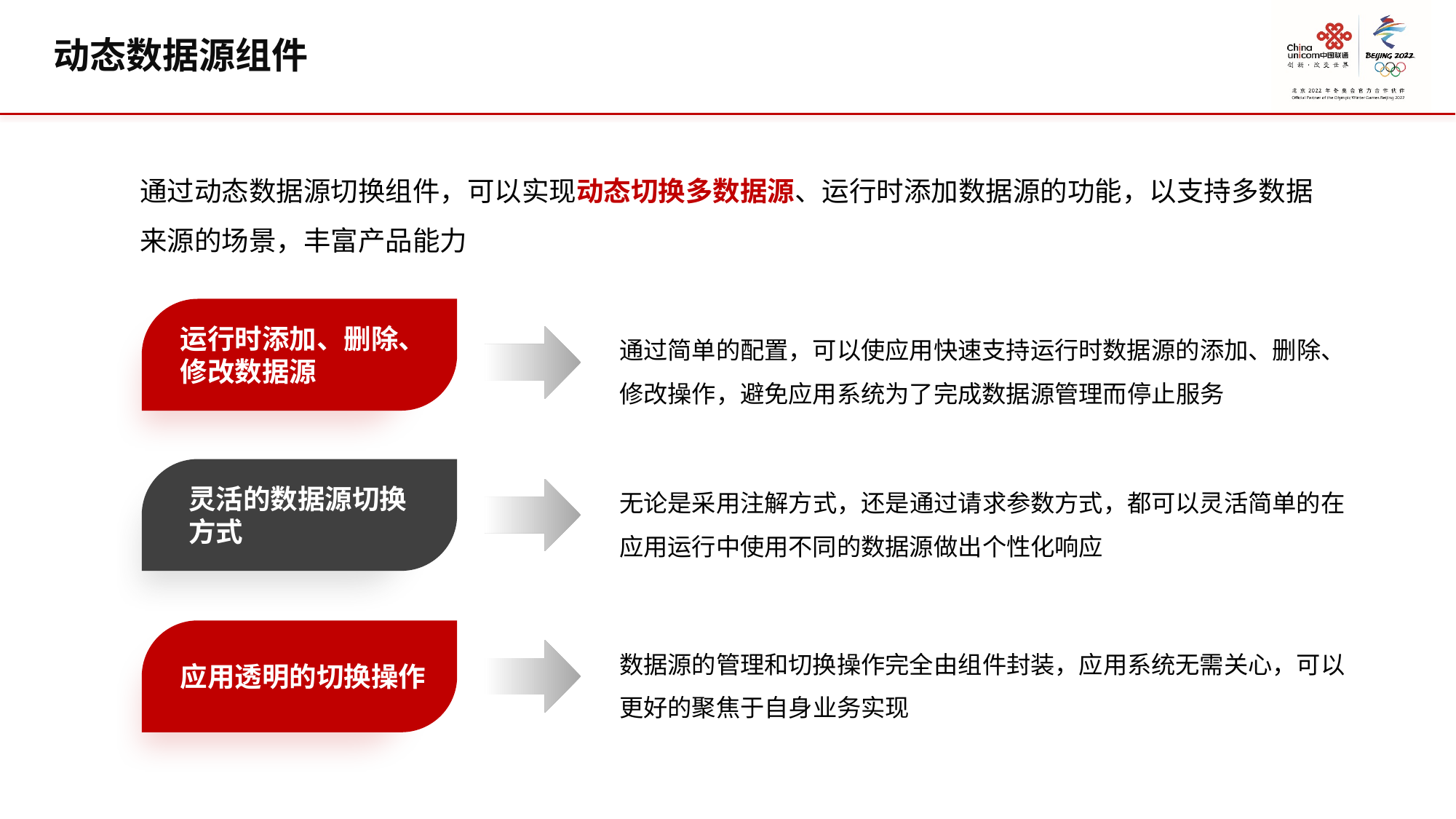

动态数据源组件
通过动态数据源切换组件，可以实现动态切换多数据源、运行时添加数据源的功能，以支持多数据来源的场景，丰富产品能力

通过简单的配置，可以使应用快速支持运行时数据源的添加、删除、修改操作，避免应用系统为了完成数据源管理而停止服务
运行时添加、删除、修改数据源

无论是采用注解方式，还是通过请求参数方式，都可以灵活简单的在应用运行中使用不同的数据源做出个性化响应
灵活的数据源切换方式

数据源的管理和切换操作完全由组件封装，应用系统无需关心，可以更好的聚焦于自身业务实现

应用透明的切换操作